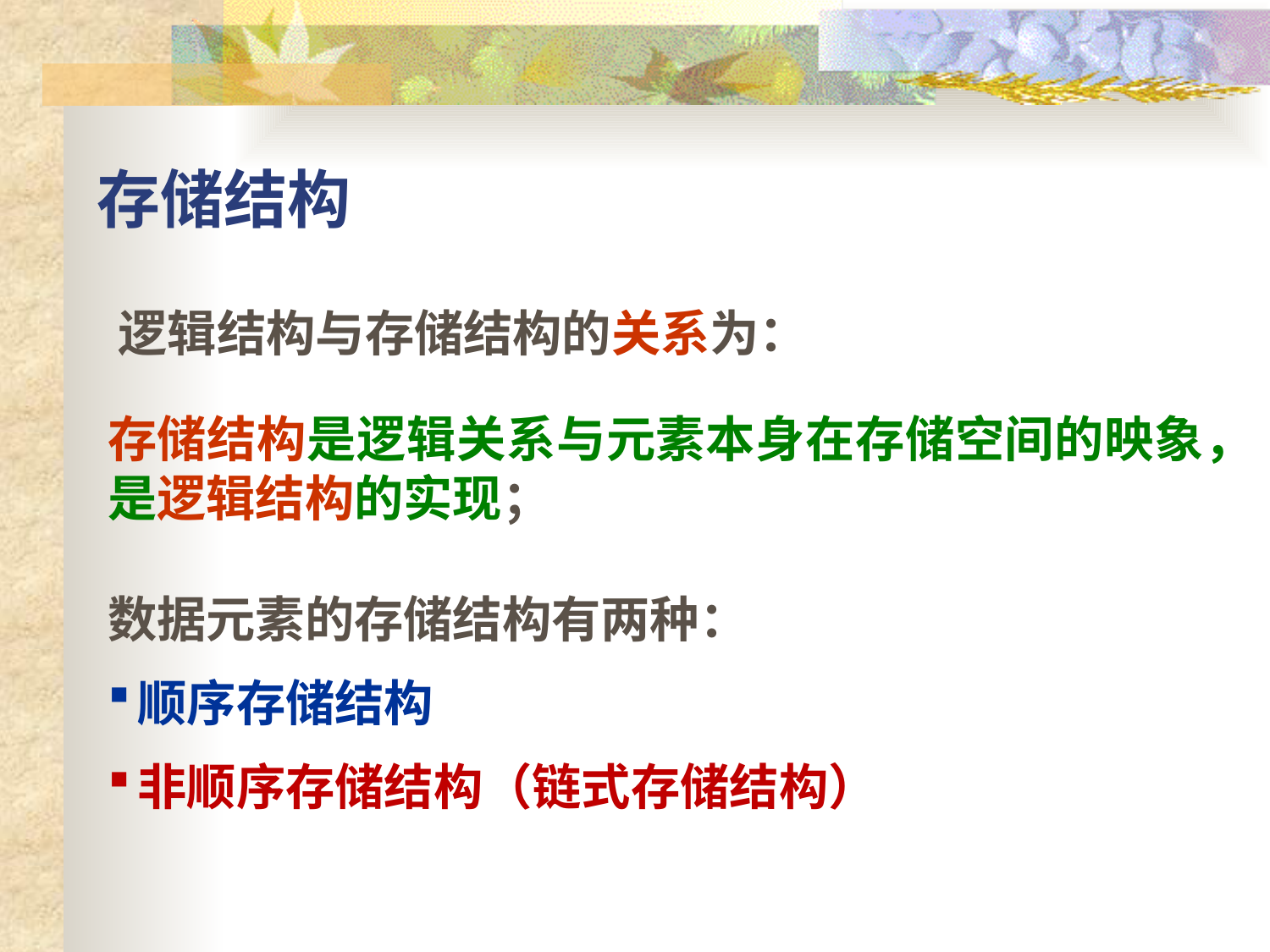

存储结构
逻辑结构与存储结构的关系为：
存储结构是逻辑关系与元素本身在存储空间的映象，是逻辑结构的实现；
数据元素的存储结构有两种：
顺序存储结构
非顺序存储结构（链式存储结构）